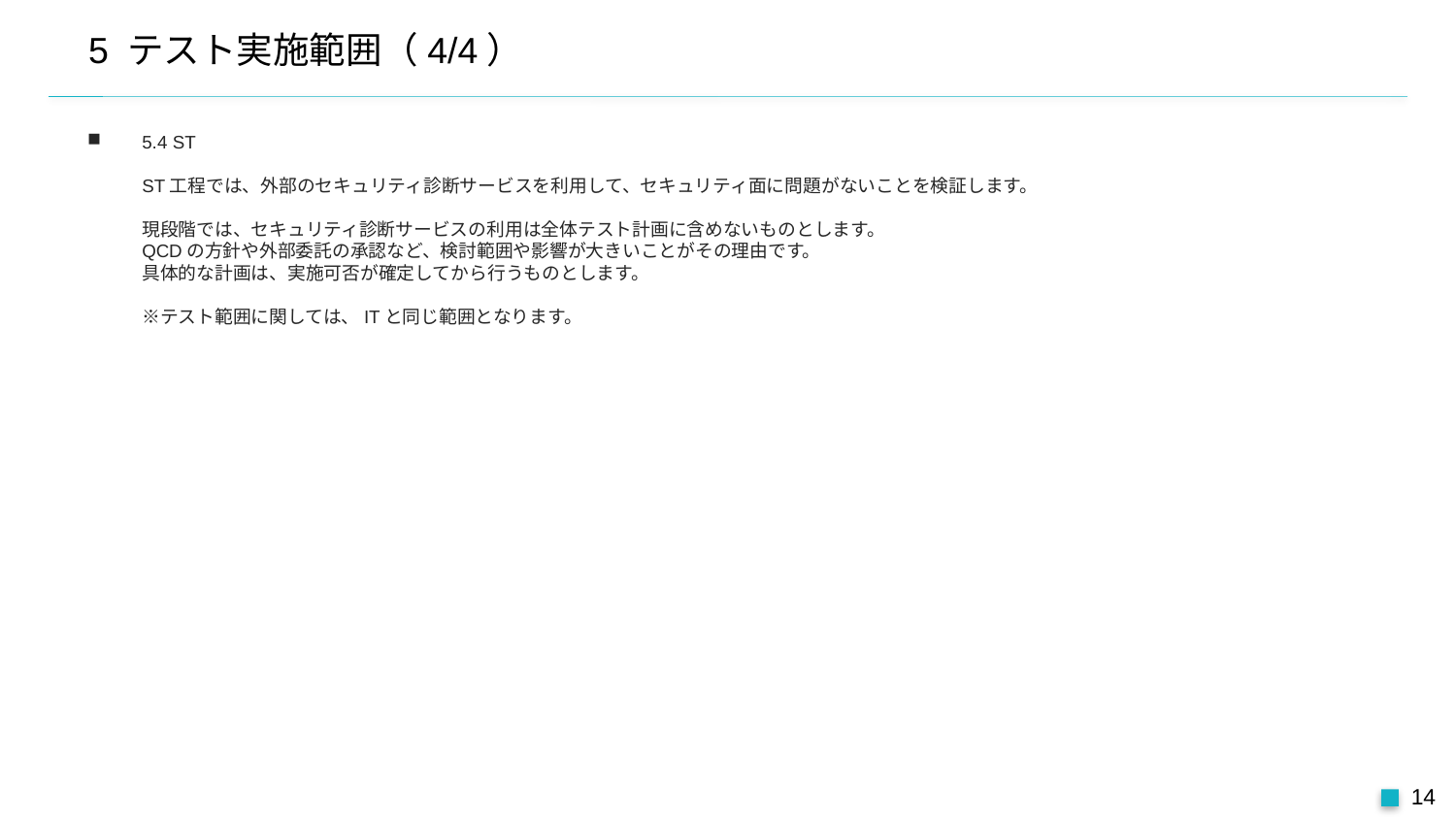

# 5 テスト実施範囲（4/4）
5.4 ST
ST工程では、外部のセキュリティ診断サービスを利用して、セキュリティ面に問題がないことを検証します。
現段階では、セキュリティ診断サービスの利用は全体テスト計画に含めないものとします。
QCDの方針や外部委託の承認など、検討範囲や影響が大きいことがその理由です。
具体的な計画は、実施可否が確定してから行うものとします。
※テスト範囲に関しては、ITと同じ範囲となります。